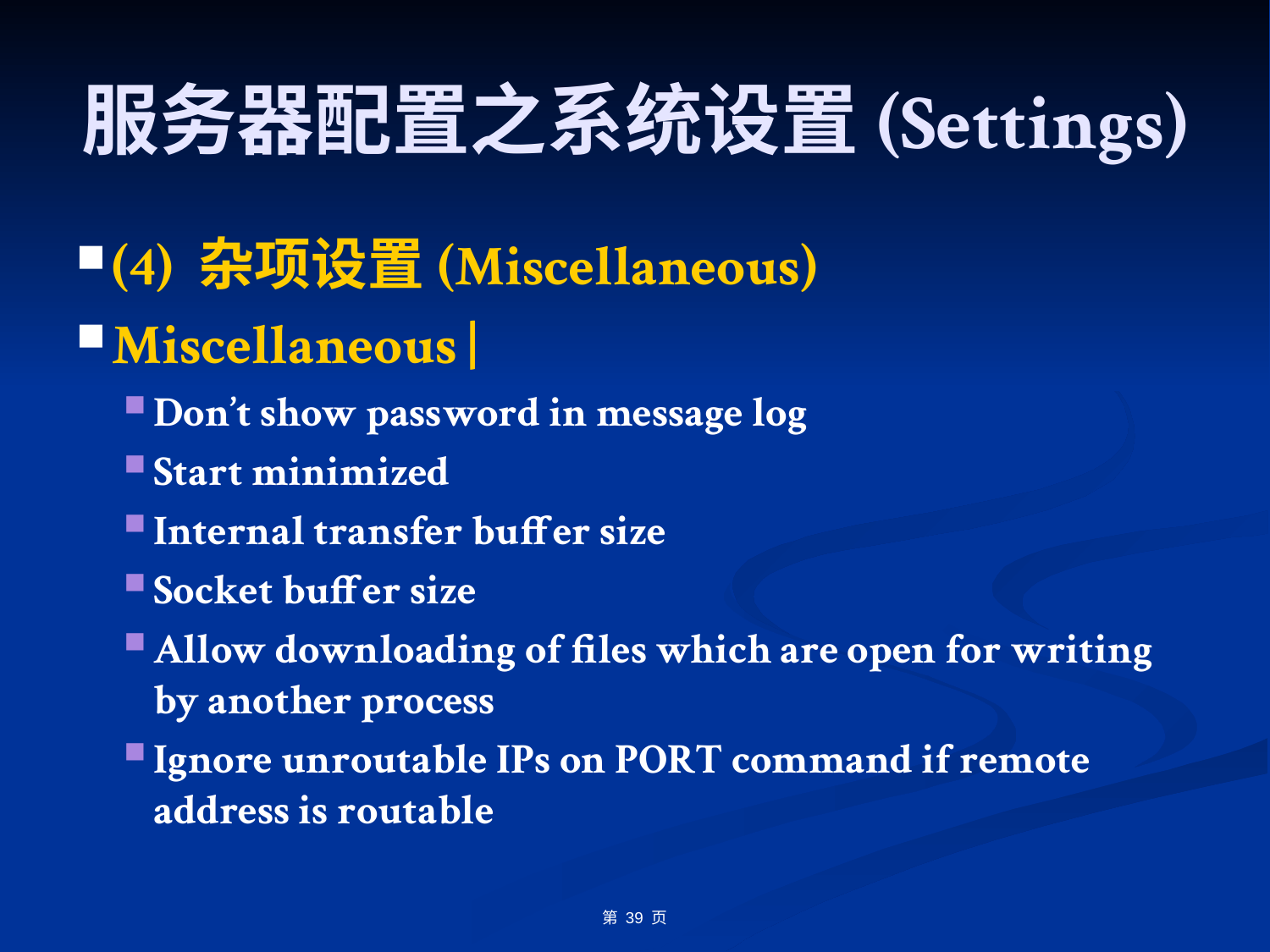

# 服务器配置之系统设置(Settings)
(4) 杂项设置(Miscellaneous)
Miscellaneous |
Don’t show password in message log
Start minimized
Internal transfer buffer size
Socket buffer size
Allow downloading of files which are open for writing by another process
Ignore unroutable IPs on PORT command if remote address is routable
第 39 页